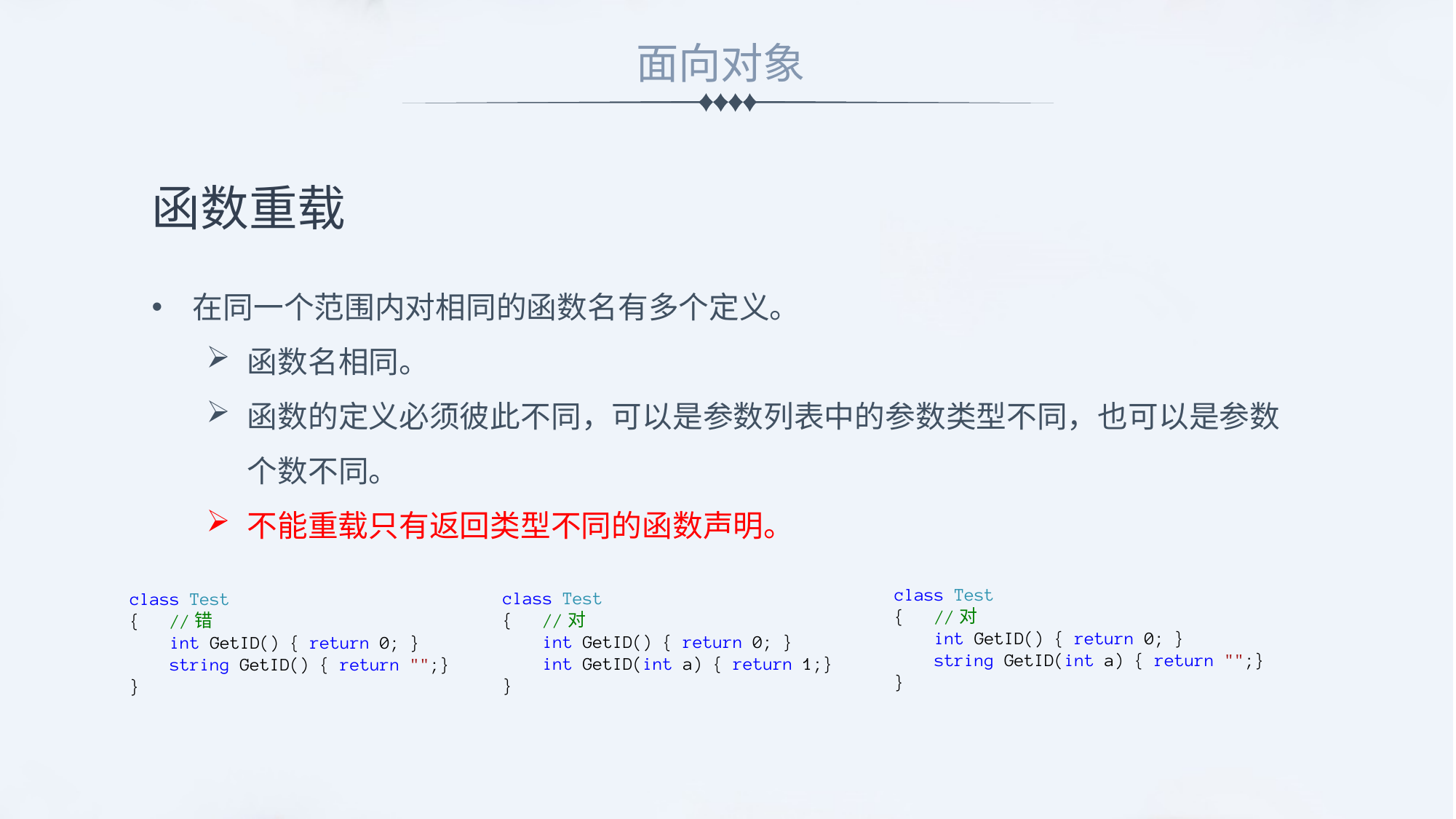

函数重载
在同一个范围内对相同的函数名有多个定义。
函数名相同。
函数的定义必须彼此不同，可以是参数列表中的参数类型不同，也可以是参数个数不同。
不能重载只有返回类型不同的函数声明。
class Test
{   //对
    int GetID() { return 0; }
    string GetID(int a) { return "";}
}
class Test
{   //对
    int GetID() { return 0; }
    int GetID(int a) { return 1;}
}
class Test
{   //错
    int GetID() { return 0; }
    string GetID() { return "";}
}